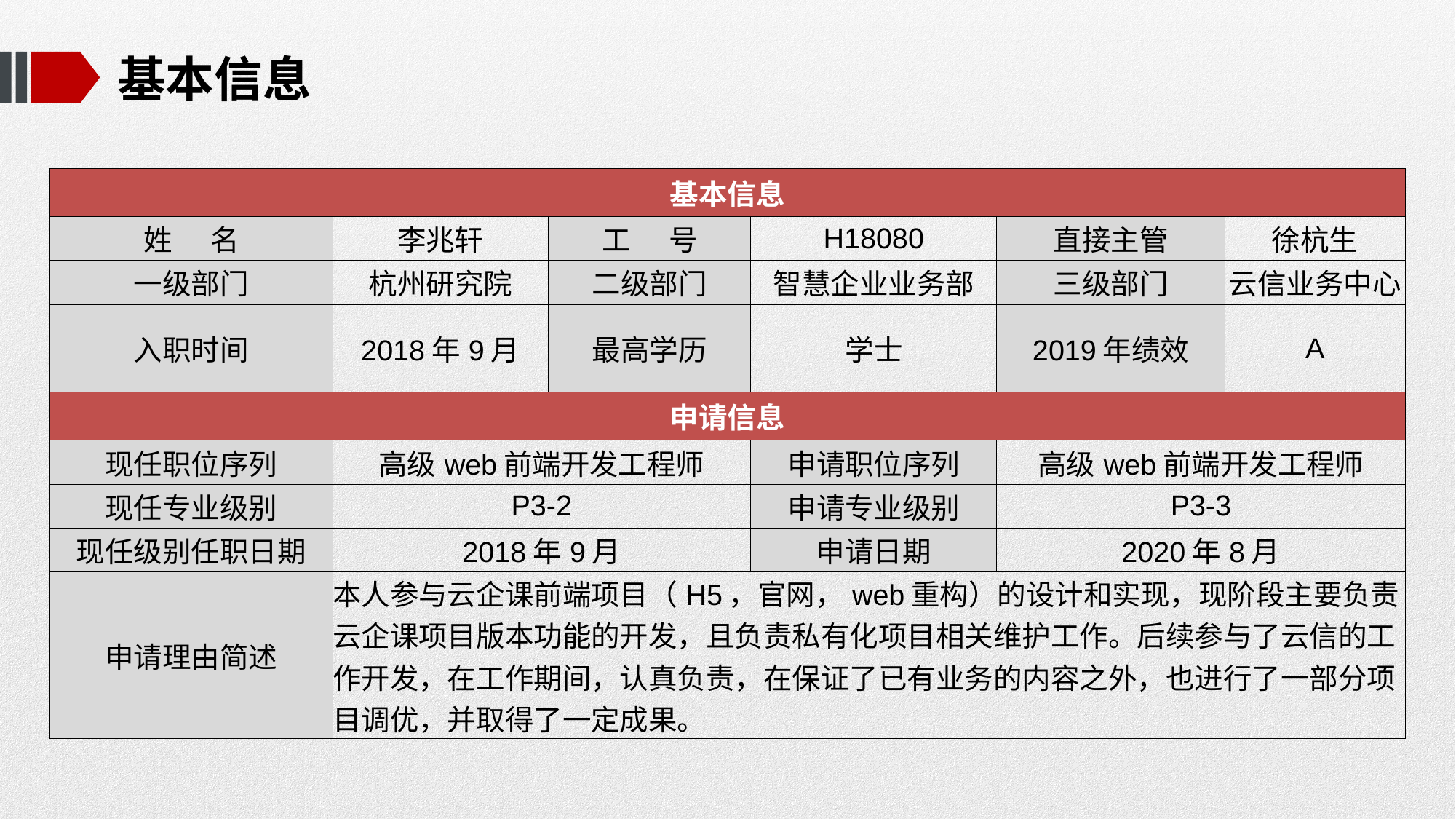

# 基本信息
| 基本信息 |  |  |  |  |  |
| --- | --- | --- | --- | --- | --- |
| 姓 名 | 李兆轩 | 工 号 | H18080 | 直接主管 | 徐杭生 |
| 一级部门 | 杭州研究院 | 二级部门 | 智慧企业业务部 | 三级部门 | 云信业务中心 |
| 入职时间 | 2018年9月 | 最高学历 | 学士 | 2019年绩效 | A |
| 申请信息 |  |  |  |  |  |
| 现任职位序列 | 高级web前端开发工程师 |  | 申请职位序列 | 高级web前端开发工程师 |  |
| 现任专业级别 | P3-2 |  | 申请专业级别 | P3-3 |  |
| 现任级别任职日期 | 2018年9月 |  | 申请日期 | 2020年8月 |  |
| 申请理由简述 | 本人参与云企课前端项目（H5，官网，web重构）的设计和实现，现阶段主要负责云企课项目版本功能的开发，且负责私有化项目相关维护工作。后续参与了云信的工作开发，在工作期间，认真负责，在保证了已有业务的内容之外，也进行了一部分项目调优，并取得了一定成果。 |  |  |  |  |